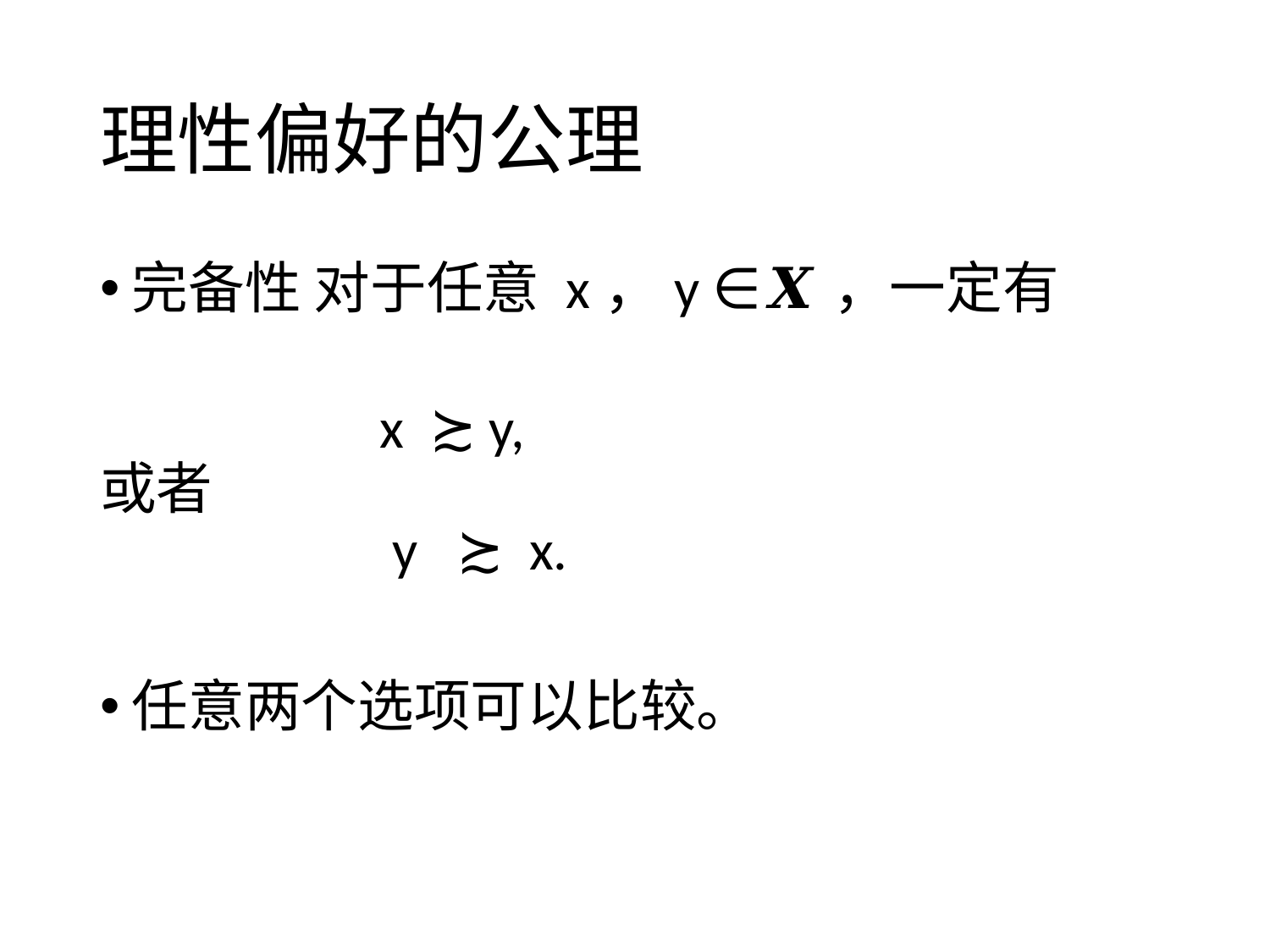

# 理性偏好的公理
完备性 对于任意 x，y ∈𝑿，一定有
                      x  ≿ y,
或者
                      y   ≿  x.

任意两个选项可以比较。